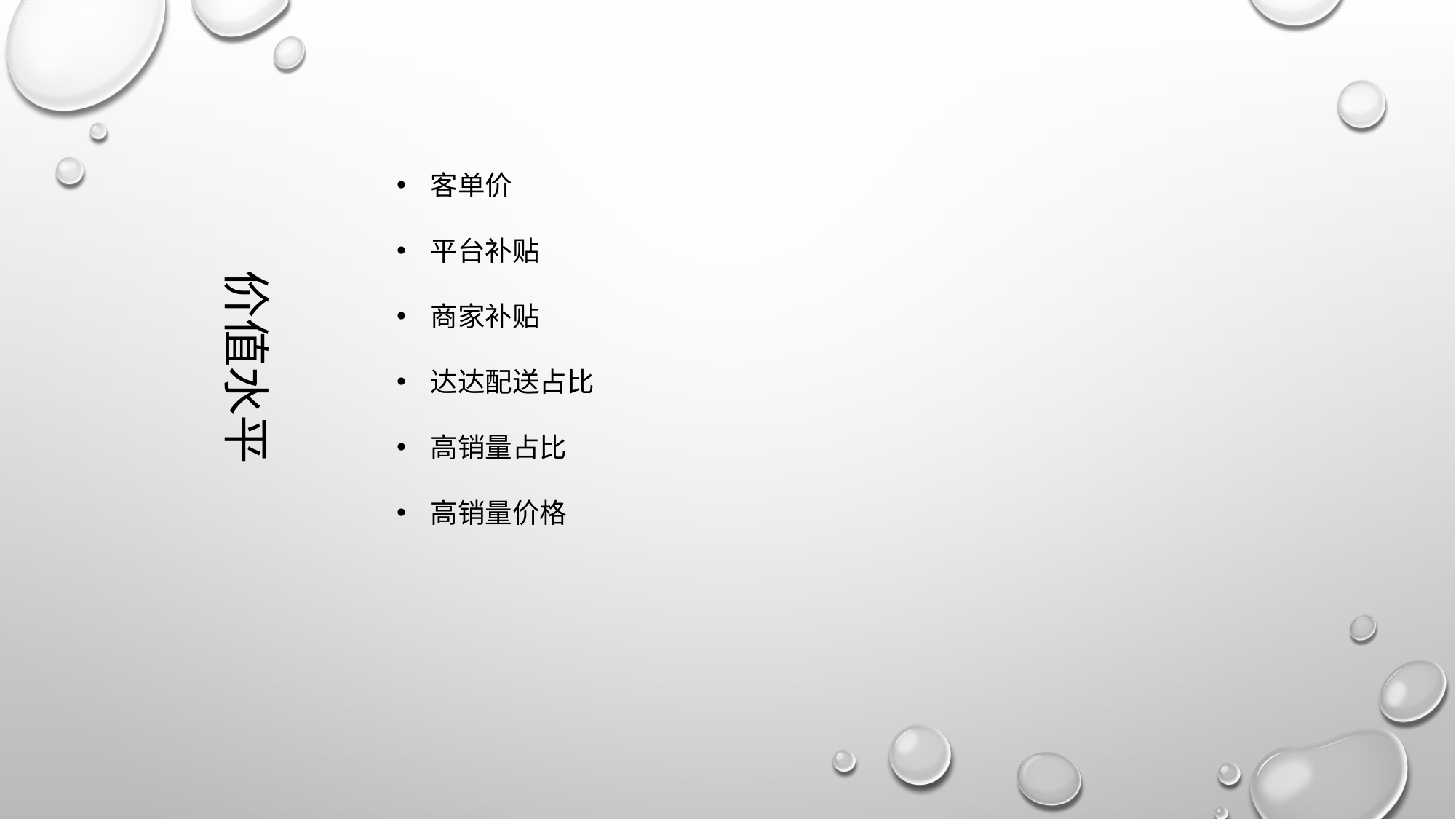

客单价

平台补贴

商家补贴

达达配送占比

高销量占比

高销量价格
价值水平